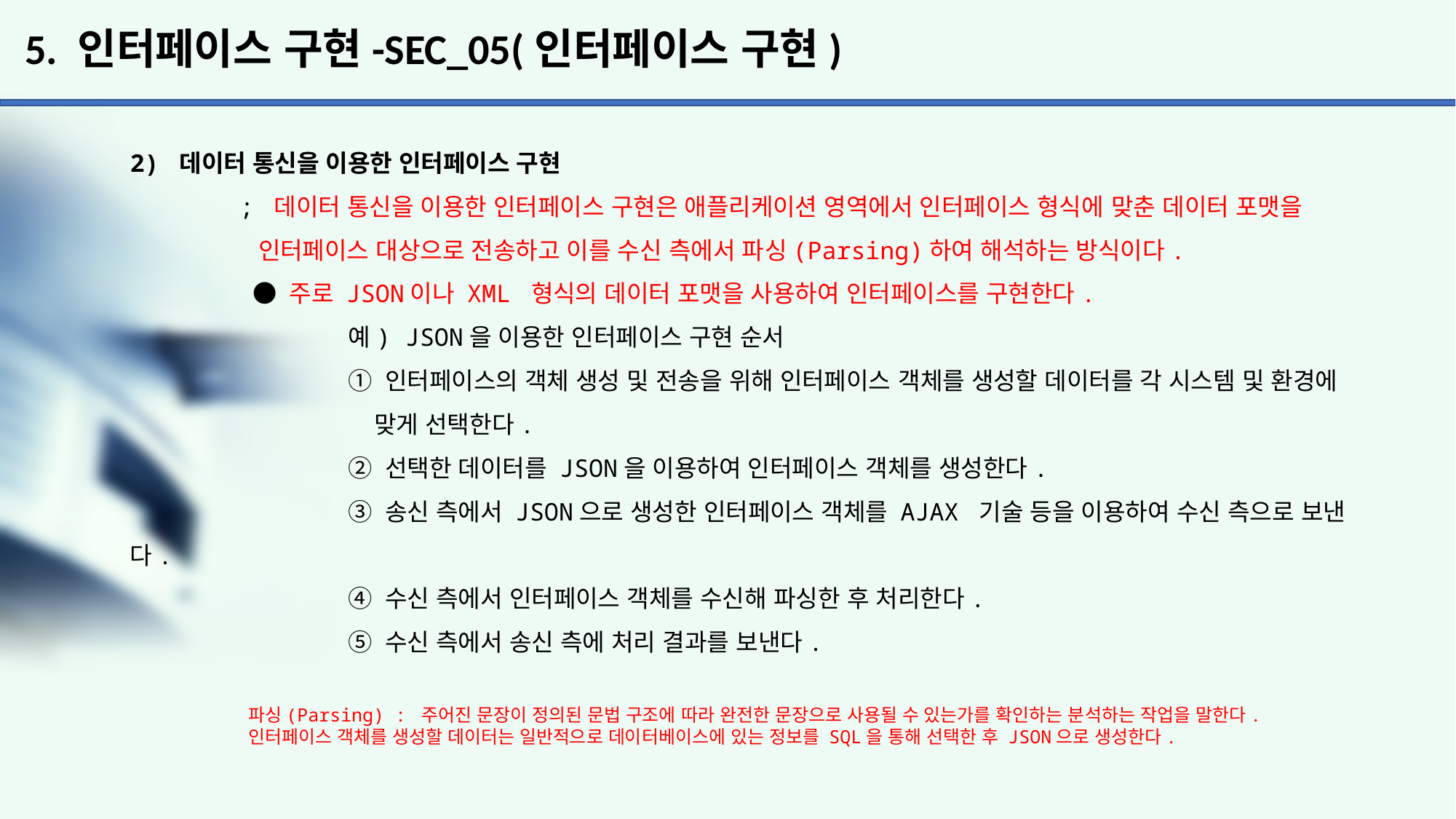

# 5. 인터페이스 구현-SEC_05(인터페이스 구현)
2) 데이터 통신을 이용한 인터페이스 구현
	; 데이터 통신을 이용한 인터페이스 구현은 애플리케이션 영역에서 인터페이스 형식에 맞춘 데이터 포맷을
	  인터페이스 대상으로 전송하고 이를 수신 측에서 파싱(Parsing)하여 해석하는 방식이다.
	  ● 주로 JSON이나 XML 형식의 데이터 포맷을 사용하여 인터페이스를 구현한다.
		예) JSON을 이용한 인터페이스 구현 순서
		① 인터페이스의 객체 생성 및 전송을 위해 인터페이스 객체를 생성할 데이터를 각 시스템 및 환경에
		   맞게 선택한다.
		② 선택한 데이터를 JSON을 이용하여 인터페이스 객체를 생성한다.
		③ 송신 측에서 JSON으로 생성한 인터페이스 객체를 AJAX 기술 등을 이용하여 수신 측으로 보낸다.
		④ 수신 측에서 인터페이스 객체를 수신해 파싱한 후 처리한다.
		⑤ 수신 측에서 송신 측에 처리 결과를 보낸다.
파싱(Parsing) : 주어진 문장이 정의된 문법 구조에 따라 완전한 문장으로 사용될 수 있는가를 확인하는 분석하는 작업을 말한다.
인터페이스 객체를 생성할 데이터는 일반적으로 데이터베이스에 있는 정보를 SQL을 통해 선택한 후 JSON으로 생성한다.